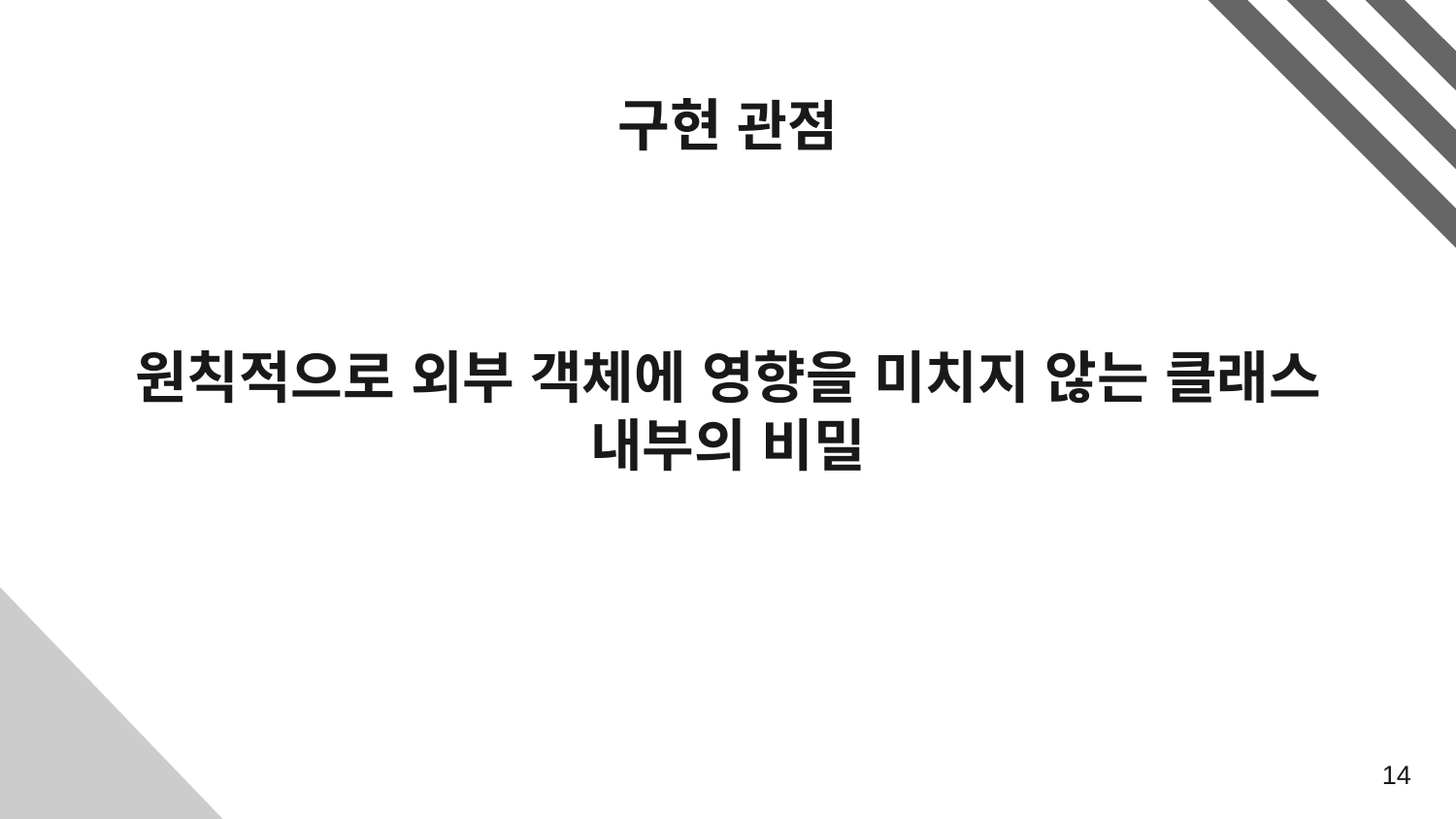

# 구현 관점
원칙적으로 외부 객체에 영향을 미치지 않는 클래스 내부의 비밀
14